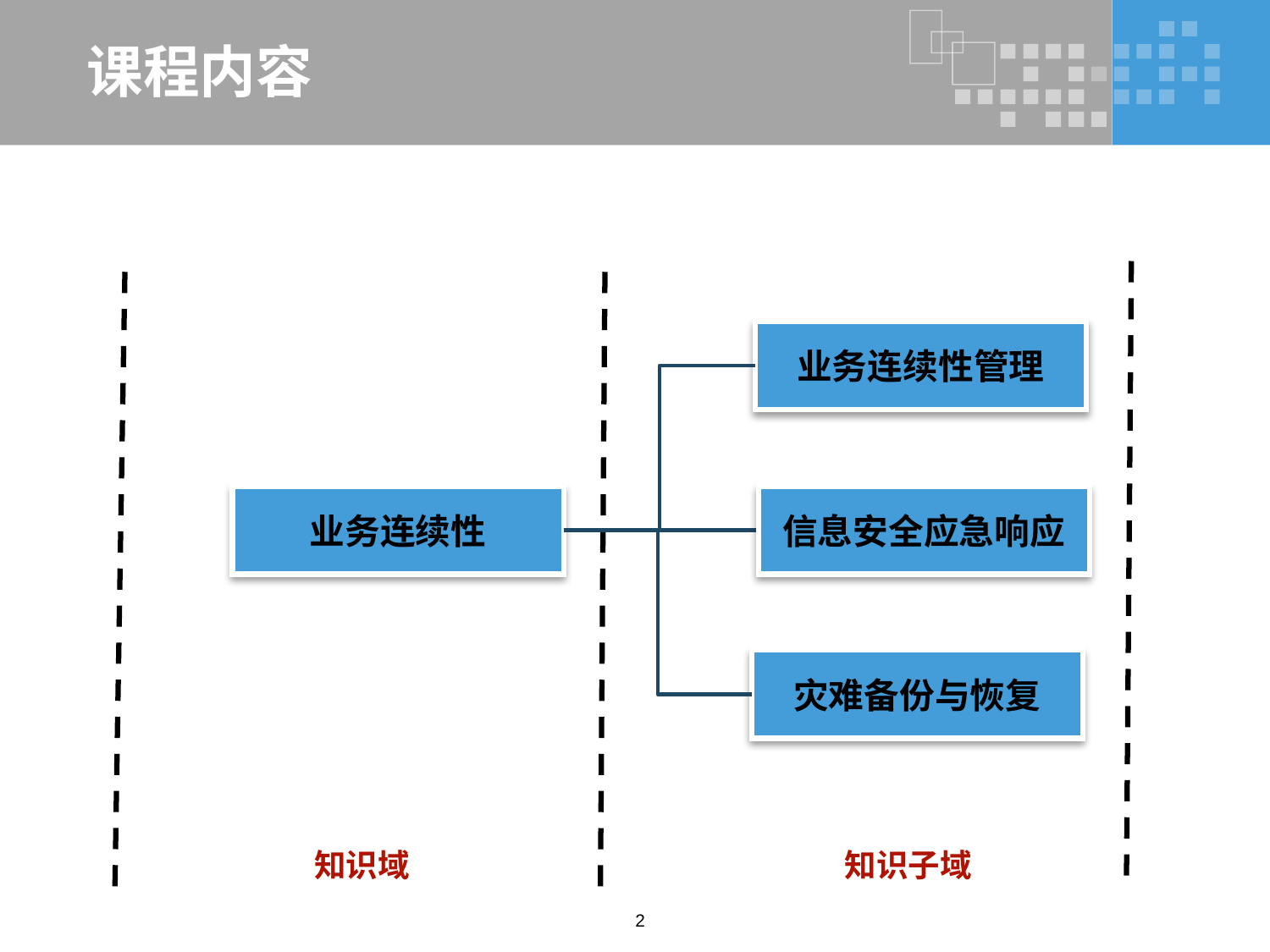

# 课程内容

业务连续性管理

业务连续性
信息安全应急响应

灾难备份与恢复
知识域
知识子域
2